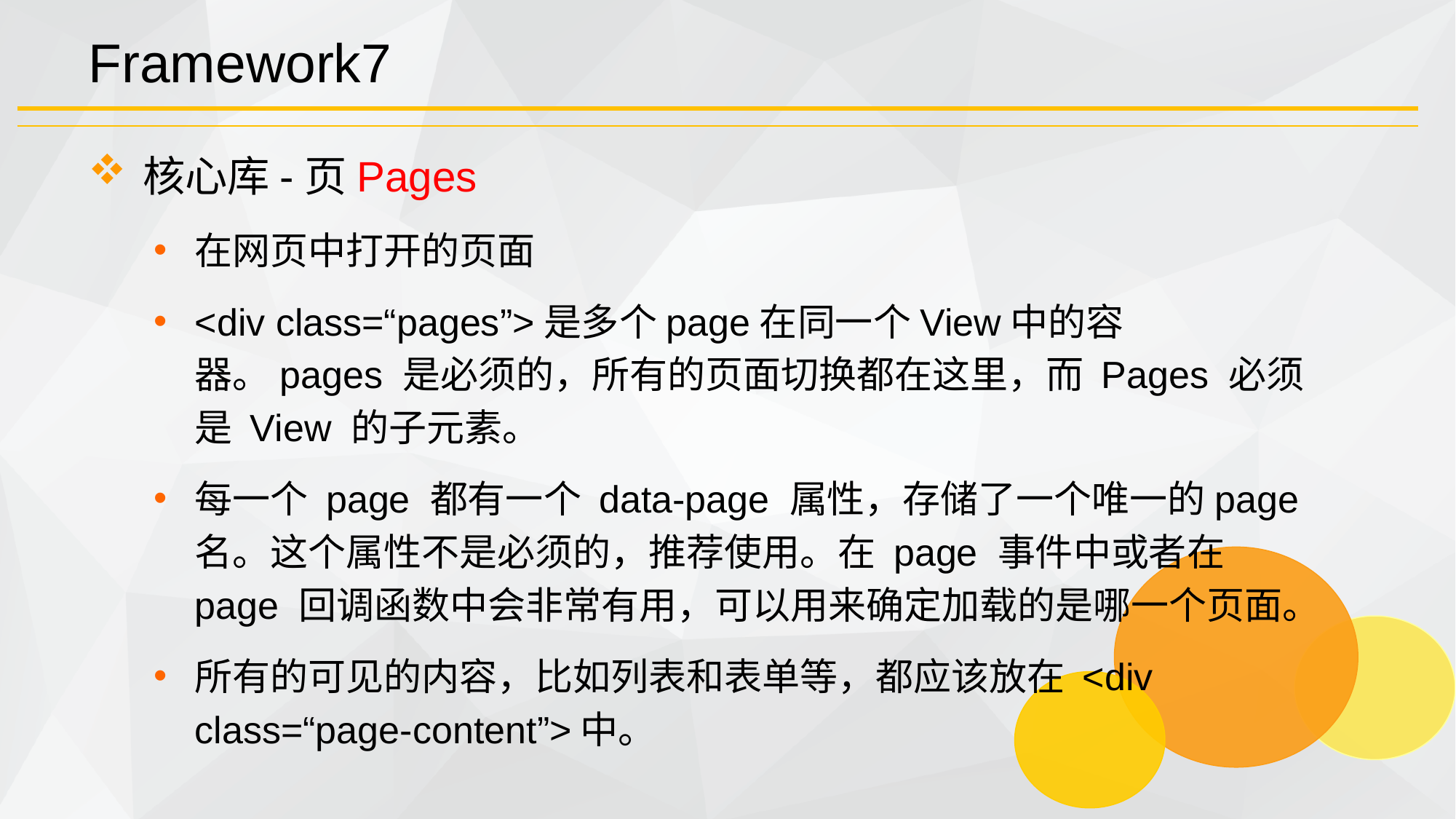

# Framework7
核心库-页Pages

在网页中打开的页面
<div class=“pages”>是多个page在同一个View中的容器。pages 是必须的，所有的页面切换都在这里，而 Pages 必须是 View 的子元素。
每一个 page 都有一个 data-page 属性，存储了一个唯一的page名。这个属性不是必须的，推荐使用。在 page 事件中或者在page 回调函数中会非常有用，可以用来确定加载的是哪一个页面。
所有的可见的内容，比如列表和表单等，都应该放在 <div class=“page-content”>中。